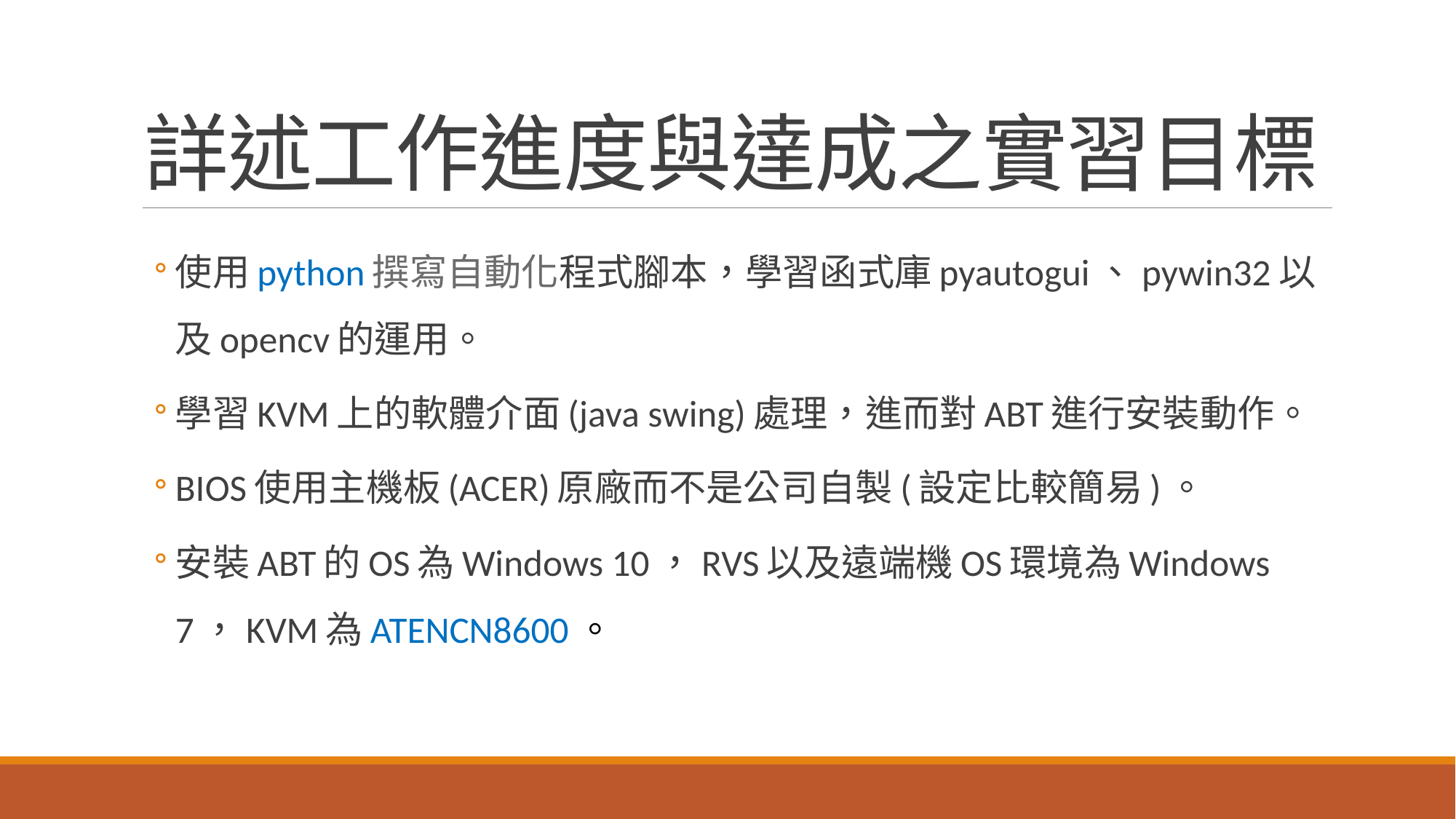

# 詳述工作進度與達成之實習目標
使用python撰寫自動化程式腳本，學習函式庫pyautogui、pywin32以及opencv的運用。
學習KVM上的軟體介面(java swing)處理，進而對ABT進行安裝動作。
BIOS使用主機板(ACER)原廠而不是公司自製(設定比較簡易)。
安裝ABT的OS為Windows 10，RVS以及遠端機OS環境為Windows 7，KVM為ATENCN8600。